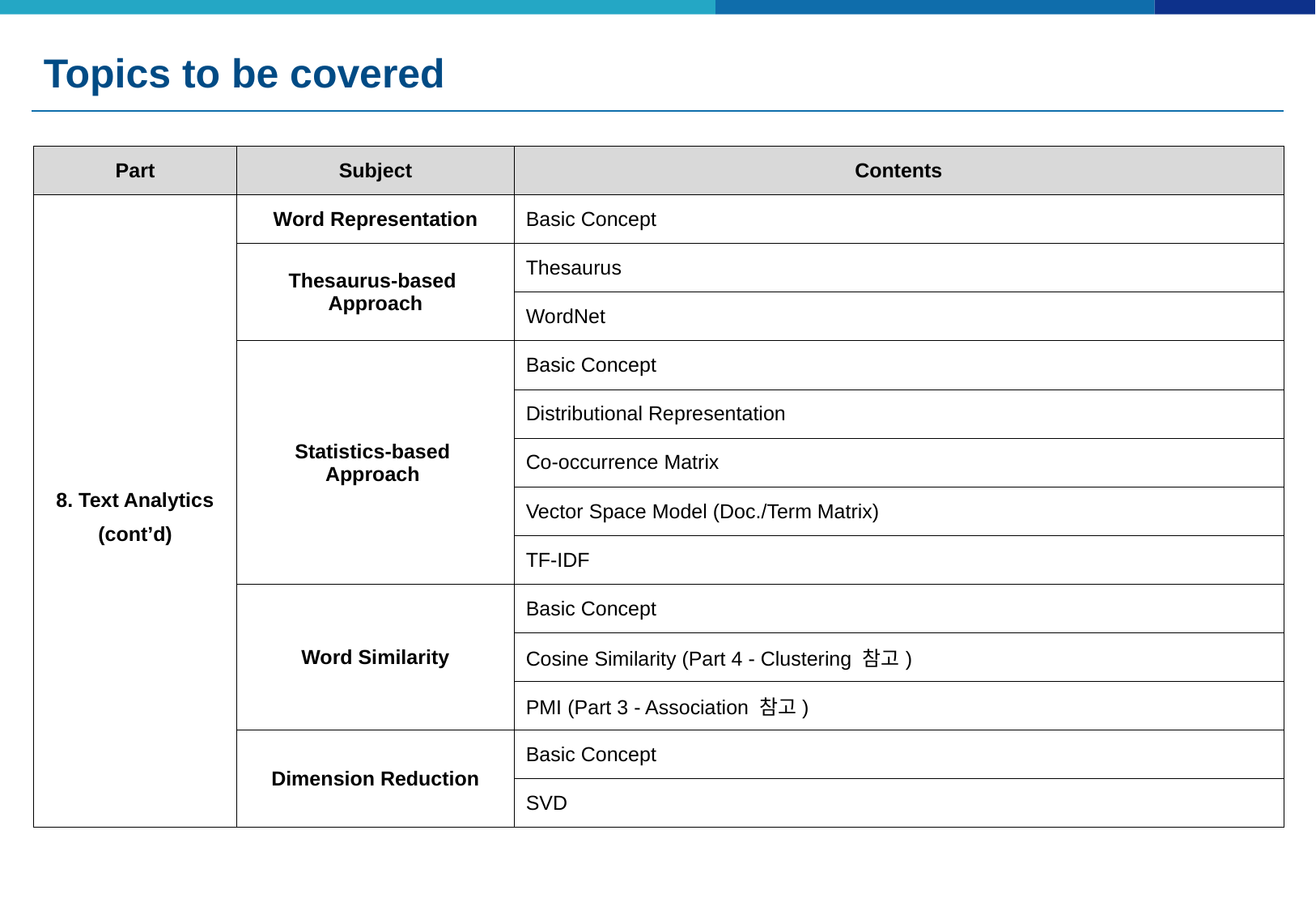

# Topics to be covered
| Part | Subject | Contents |
| --- | --- | --- |
| 8. Text Analytics (cont’d) | Word Representation | Basic Concept |
|  | Thesaurus-based Approach | Thesaurus |
|  |  | WordNet |
|  | Statistics-based Approach | Basic Concept |
|  |  | Distributional Representation |
|  |  | Co-occurrence Matrix |
|  |  | Vector Space Model (Doc./Term Matrix) |
|  |  | TF-IDF |
|  | Word Similarity | Basic Concept |
|  |  | Cosine Similarity (Part 4 - Clustering 참고) |
|  |  | PMI (Part 3 - Association 참고) |
|  | Dimension Reduction | Basic Concept |
|  |  | SVD |